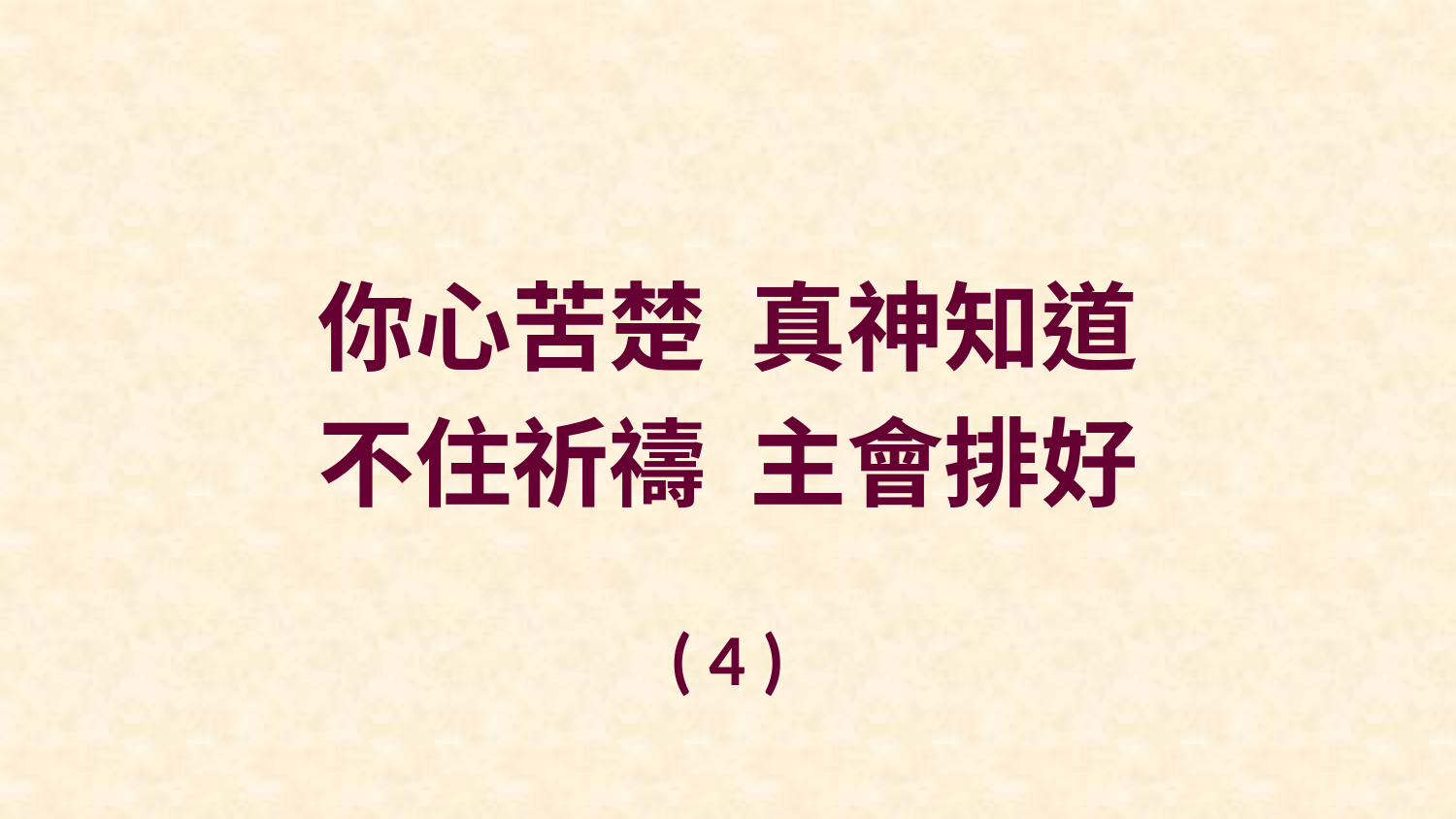

你心苦楚  真神知道
不住祈禱  主會排好
( 4 )